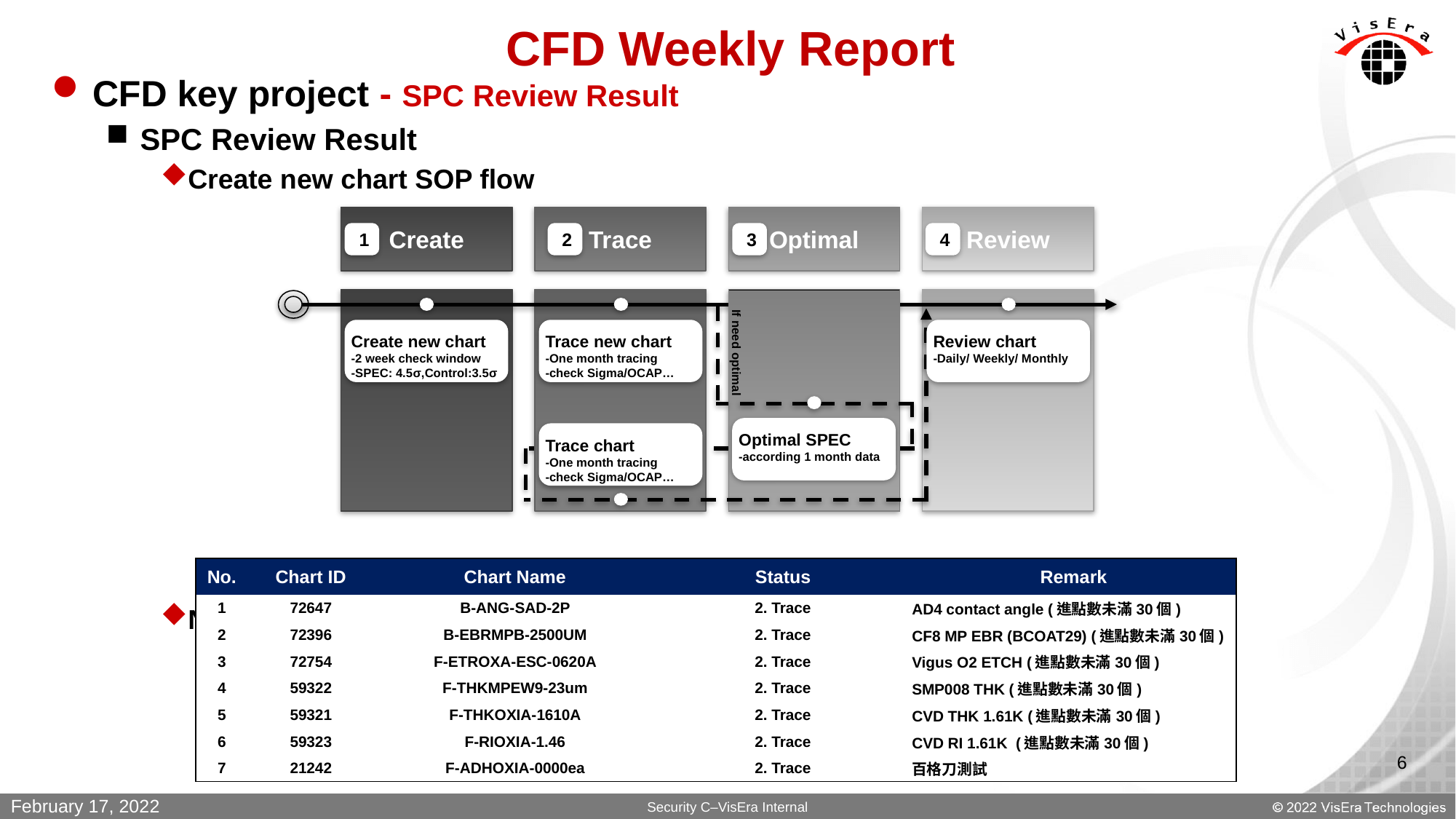

# CFD Weekly Report
CFD key project - SPC Review Result
SPC Review Result
Create new chart SOP flow

New chart status tracing

Create
Trace
Optimal
Review
1
2
3
4

Create new chart
-2 week check window
-SPEC: 4.5σ,Control:3.5σ
Trace new chart
-One month tracing
-check Sigma/OCAP…
Review chart
-Daily/ Weekly/ Monthly

If need optimal

Optimal SPEC
-according 1 month data

Trace chart
-One month tracing
-check Sigma/OCAP…

| No. |  | Chart ID |  | Chart Name |  | Status |  | Remark |
| --- | --- | --- | --- | --- | --- | --- | --- | --- |
| 1 |  | 72647 |  | B-ANG-SAD-2P |  | 2. Trace |  | AD4 contact angle (進點數未滿30個) |
| 2 |  | 72396 |  | B-EBRMPB-2500UM |  | 2. Trace |  | CF8 MP EBR (BCOAT29) (進點數未滿30個) |
| 3 |  | 72754 |  | F-ETROXA-ESC-0620A |  | 2. Trace |  | Vigus O2 ETCH (進點數未滿30個) |
| 4 |  | 59322 |  | F-THKMPEW9-23um |  | 2. Trace |  | SMP008 THK (進點數未滿30個) |
| 5 |  | 59321 |  | F-THKOXIA-1610A |  | 2. Trace |  | CVD THK 1.61K (進點數未滿30個) |
| 6 |  | 59323 |  | F-RIOXIA-1.46 |  | 2. Trace |  | CVD RI 1.61K (進點數未滿30個) |
| 7 |  | 21242 |  | F-ADHOXIA-0000ea |  | 2. Trace |  | 百格刀測試 |
February 17, 2022